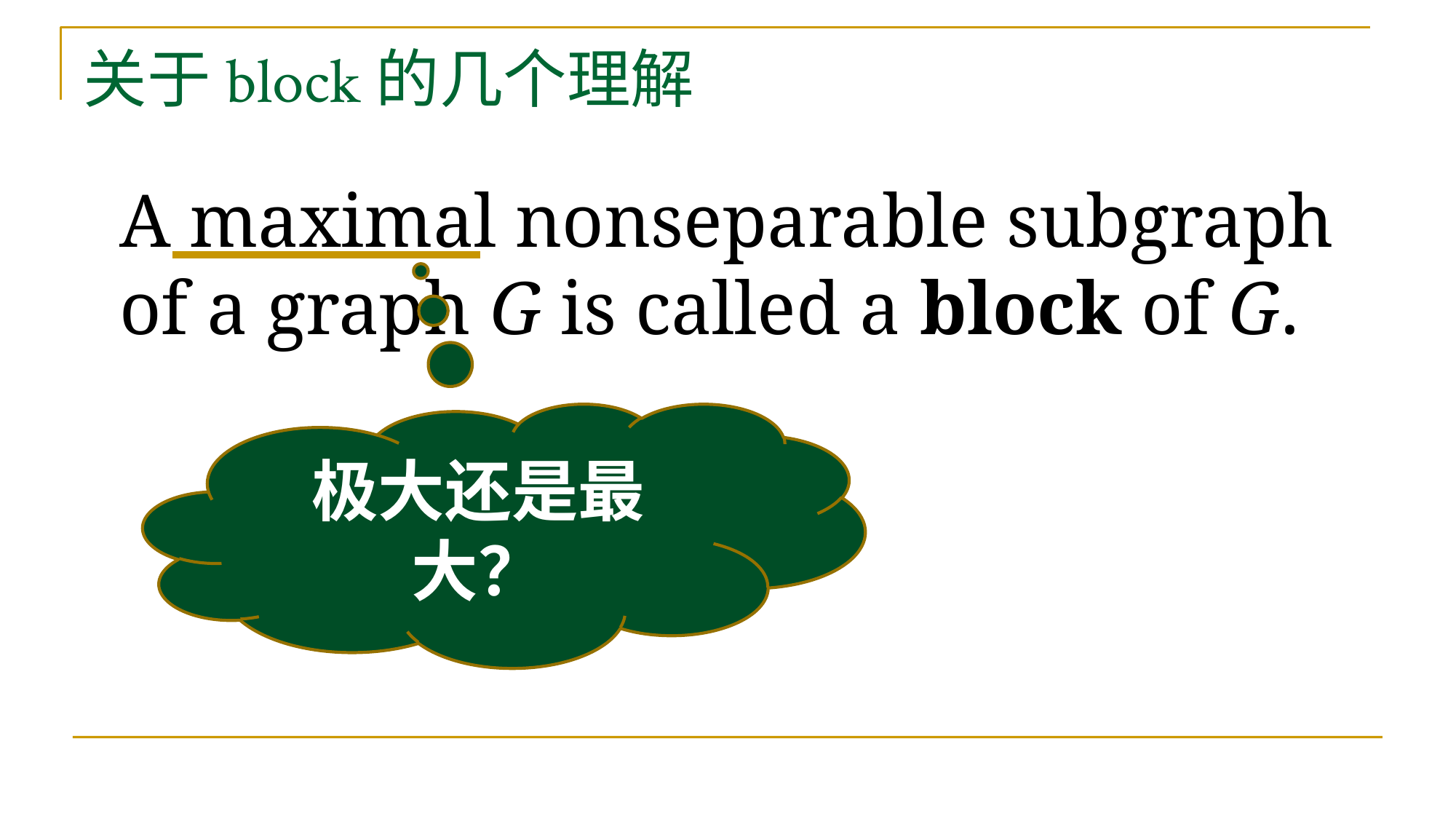

# 关于block的几个理解
A maximal nonseparable subgraph of a graph G is called a block of G.
极大还是最大？